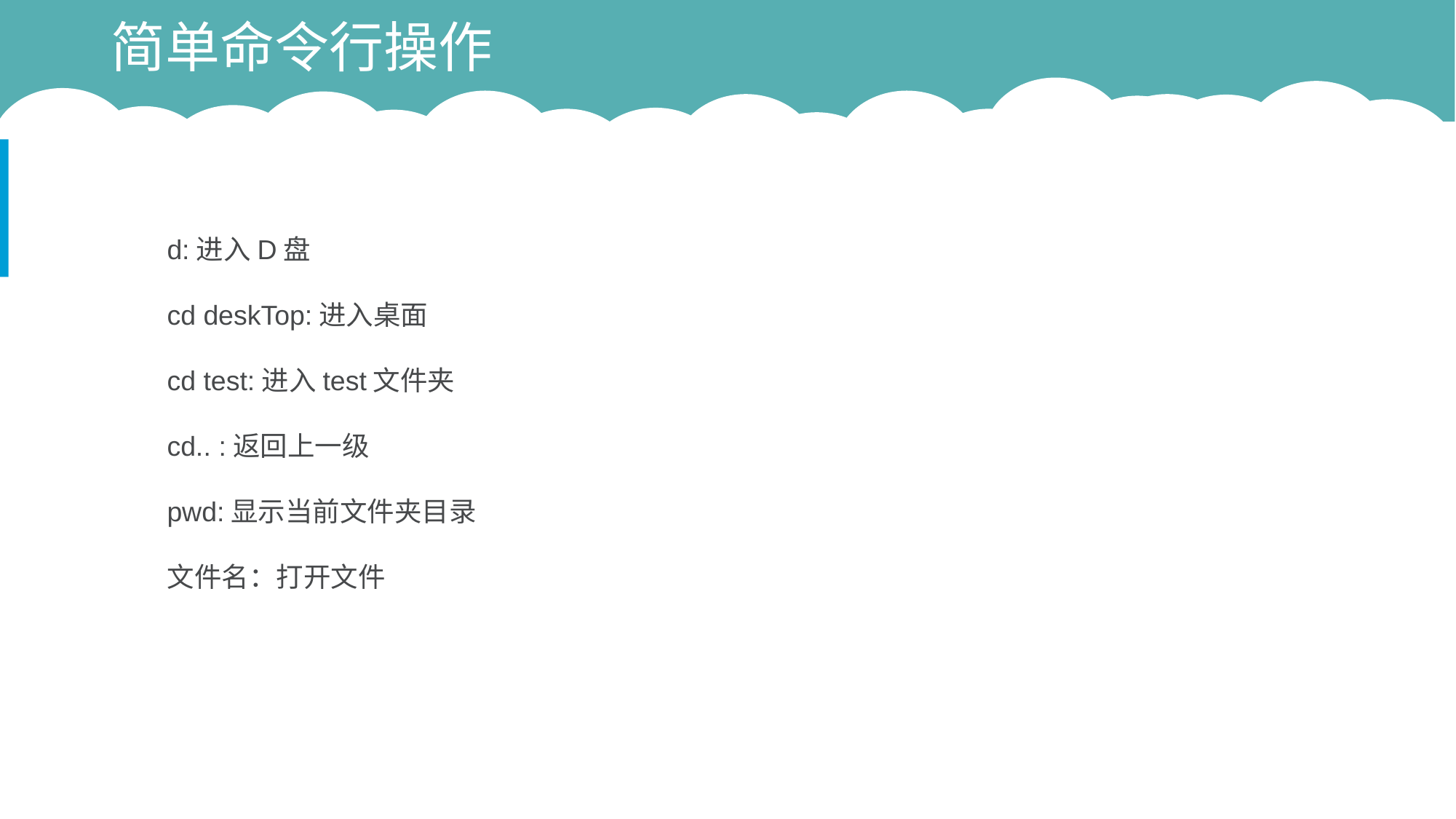

# 简单命令行操作

d:进入D盘

cd deskTop:进入桌面

cd test:进入test文件夹

cd.. :返回上一级

pwd:显示当前文件夹目录

文件名：打开文件